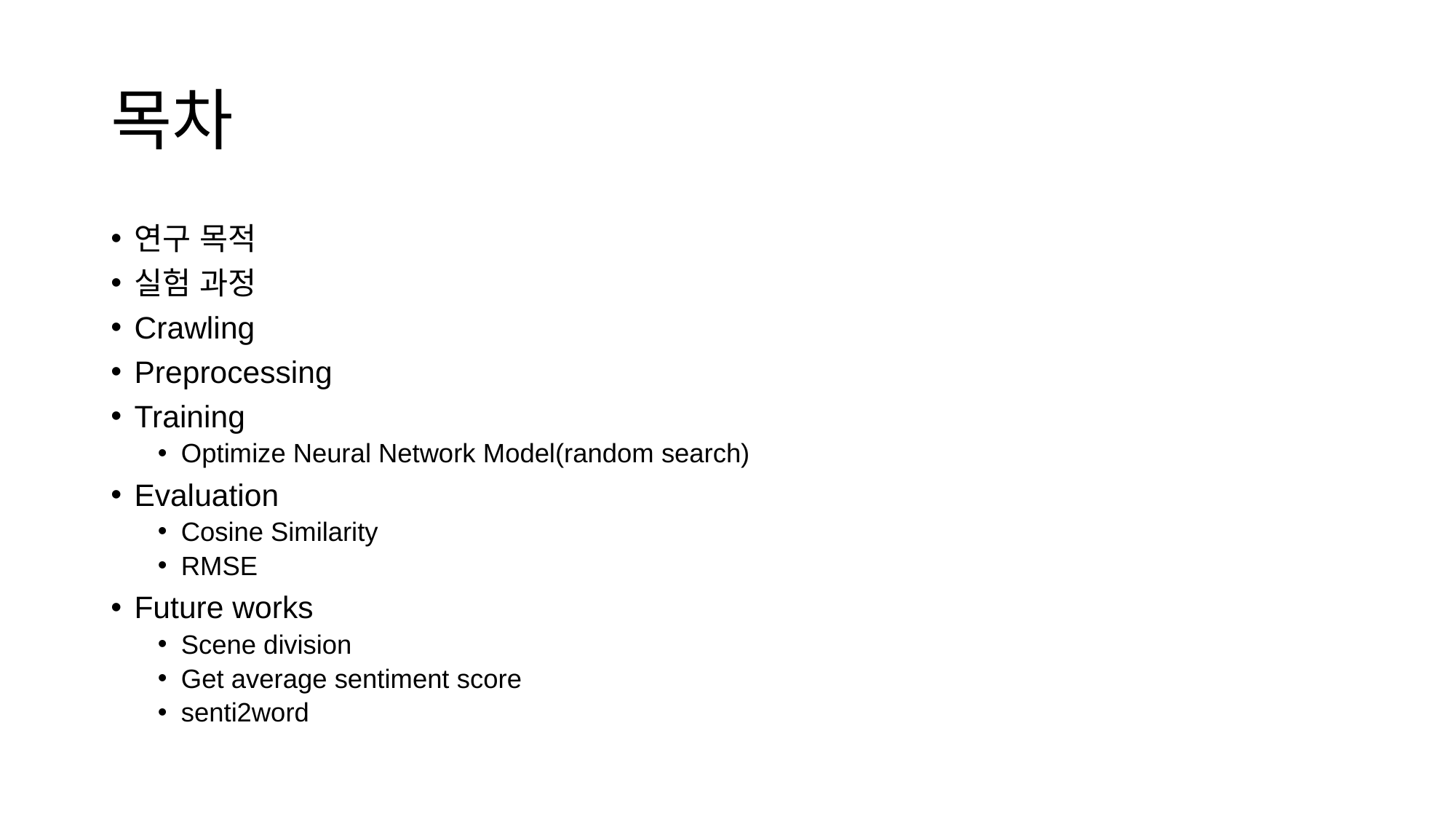

# 목차
연구 목적
실험 과정
Crawling
Preprocessing
Training
Optimize Neural Network Model(random search)
Evaluation
Cosine Similarity
RMSE
Future works
Scene division
Get average sentiment score
senti2word